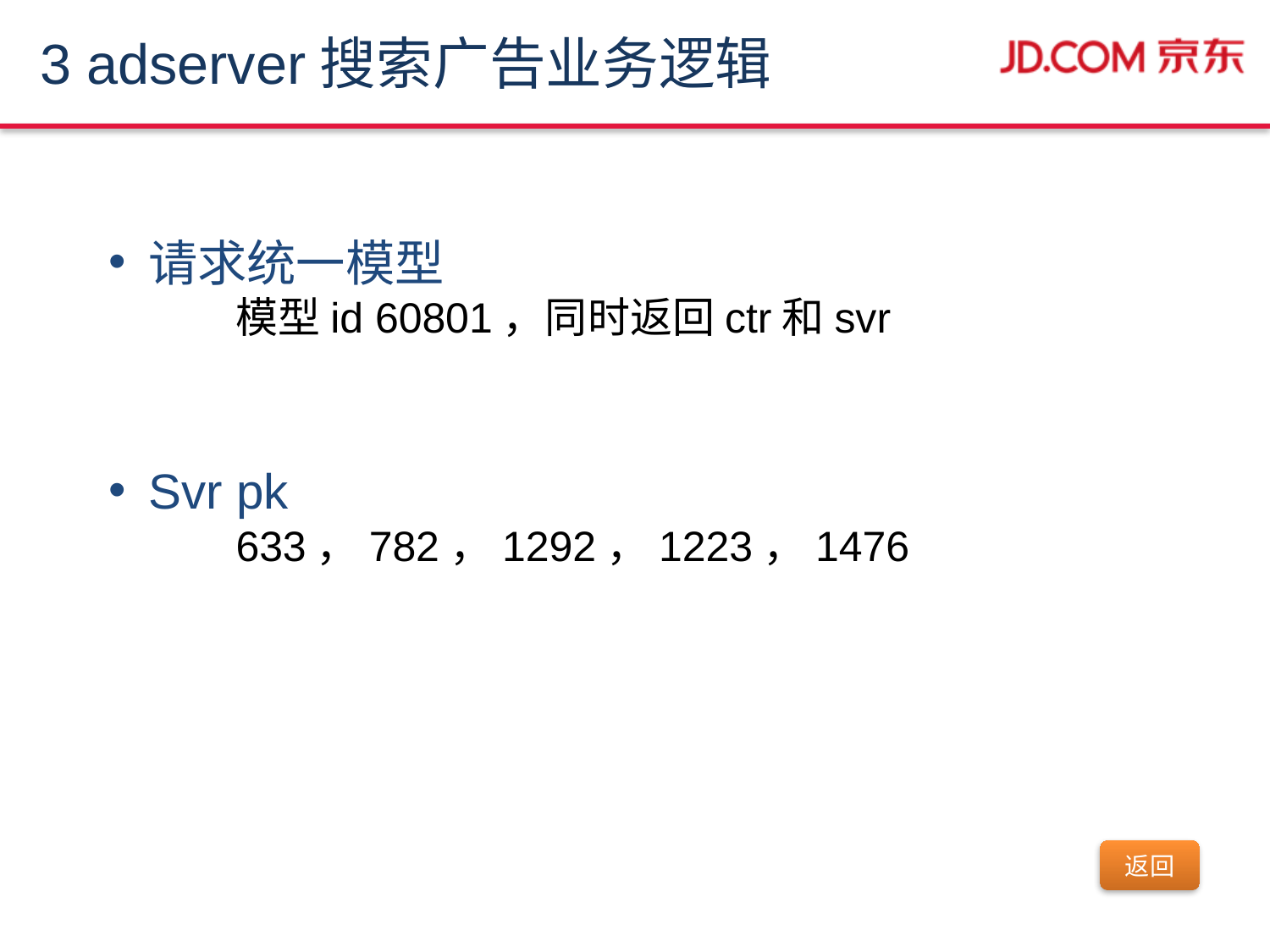

# 3 adserver搜索广告业务逻辑
请求统一模型
模型id 60801，同时返回ctr和svr

Svr pk
633，782，1292，1223，1476

返回